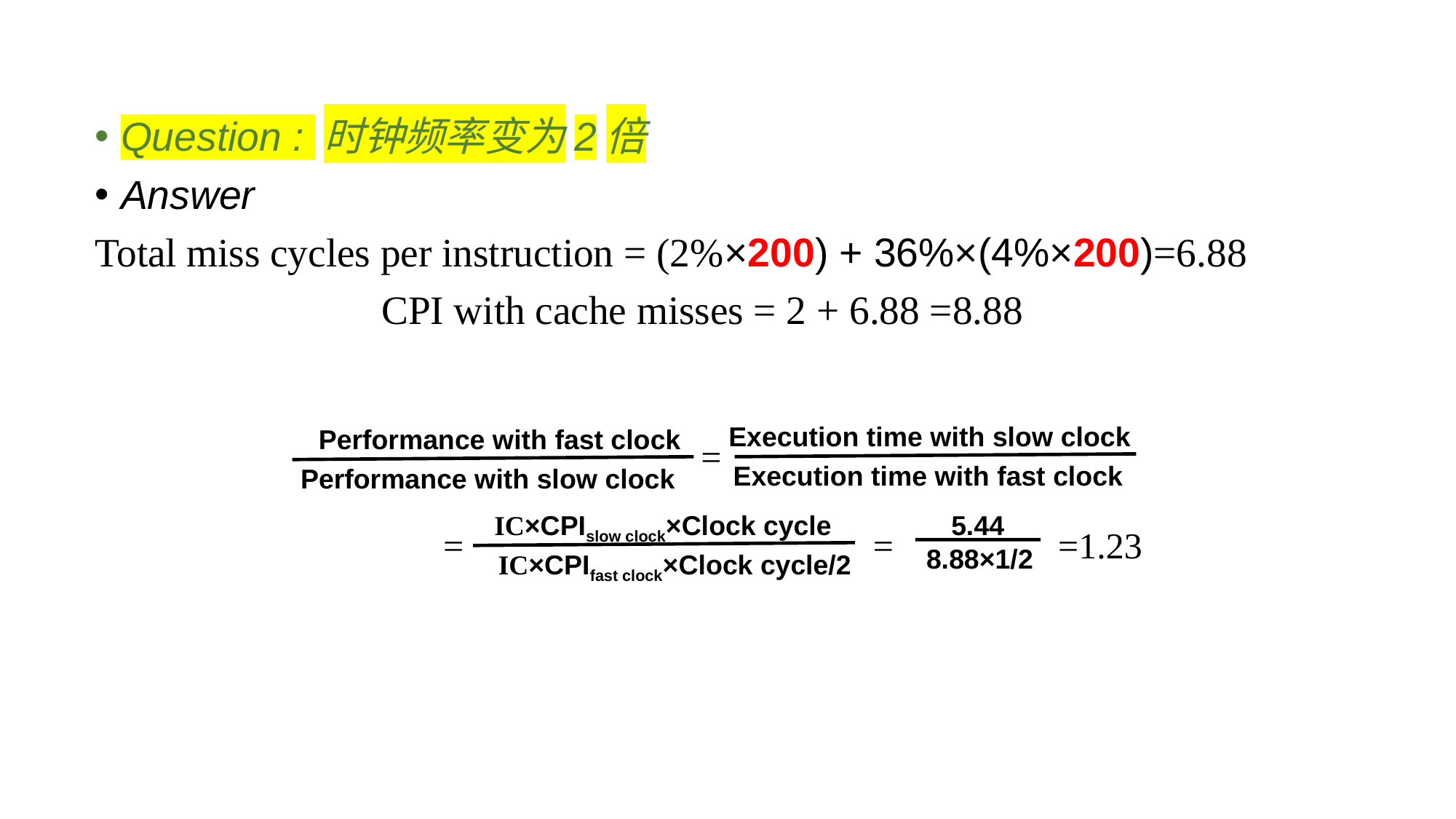

Question : 时钟频率变为2倍
Answer
Total miss cycles per instruction = (2%×200) + 36%×(4%×200)=6.88
CPI with cache misses = 2 + 6.88 =8.88

Execution time with slow clock
Execution time with fast clock

Performance with fast clock
Performance with slow clock

=
IC×CPIslow clock×Clock cycle
IC×CPIfast clock×Clock cycle/2

5.44
8.88×1/2

=1.23
=
=